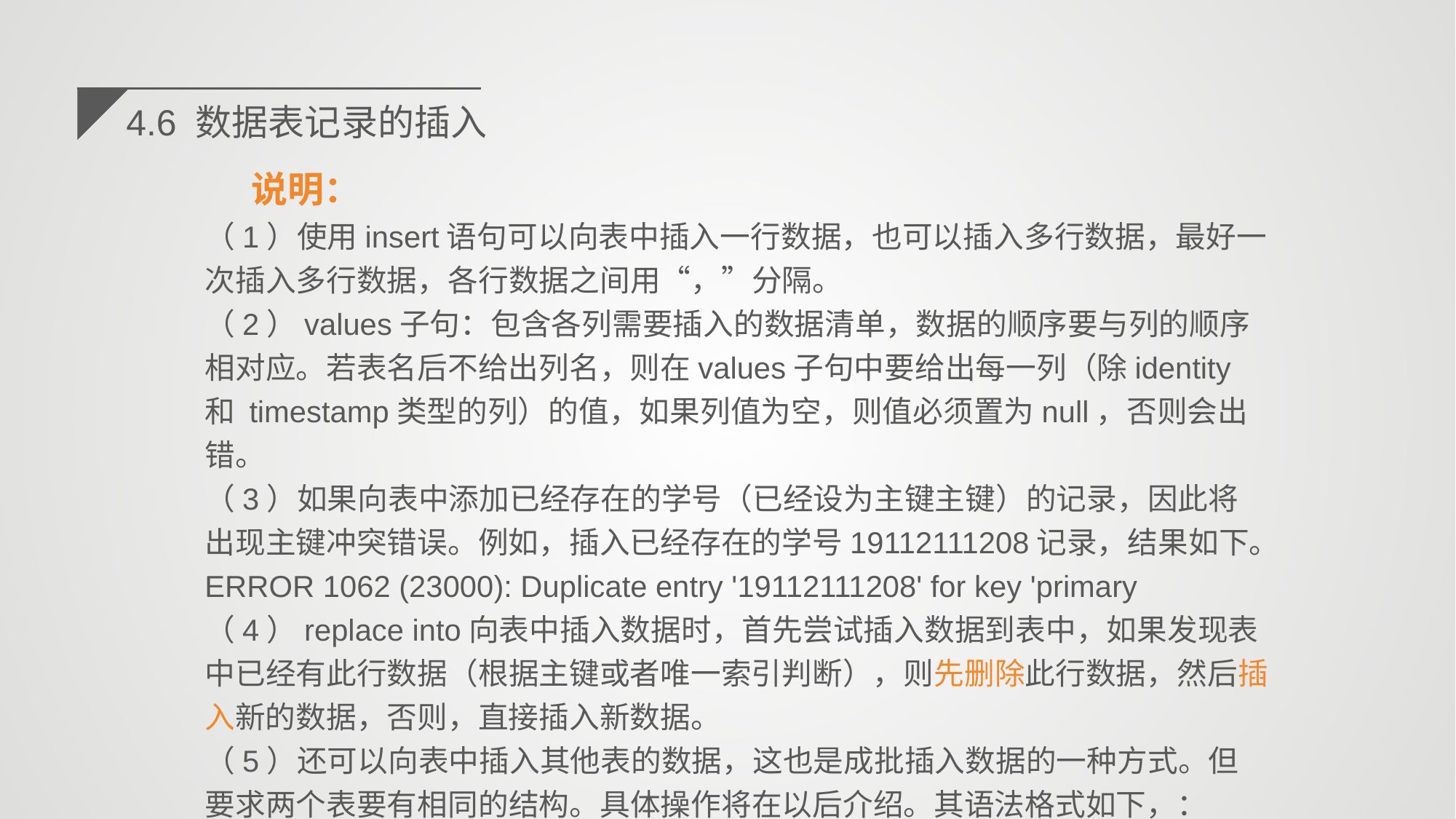

4.6 数据表记录的插入

     说明：
（1）使用insert语句可以向表中插入一行数据，也可以插入多行数据，最好一次插入多行数据，各行数据之间用“，”分隔。
（2）values子句：包含各列需要插入的数据清单，数据的顺序要与列的顺序相对应。若表名后不给出列名，则在values子句中要给出每一列（除identity和 timestamp类型的列）的值，如果列值为空，则值必须置为null，否则会出错。
（3）如果向表中添加已经存在的学号（已经设为主键主键）的记录，因此将出现主键冲突错误。例如，插入已经存在的学号19112111208记录，结果如下。
ERROR 1062 (23000): Duplicate entry '19112111208' for key 'primary
（4）replace into向表中插入数据时，首先尝试插入数据到表中，如果发现表中已经有此行数据（根据主键或者唯一索引判断），则先删除此行数据，然后插入新的数据，否则，直接插入新数据。
（5）还可以向表中插入其他表的数据，这也是成批插入数据的一种方式。但要求两个表要有相同的结构。具体操作将在以后介绍。其语法格式如下，：
    insert into  table name1 select  * from table name2;